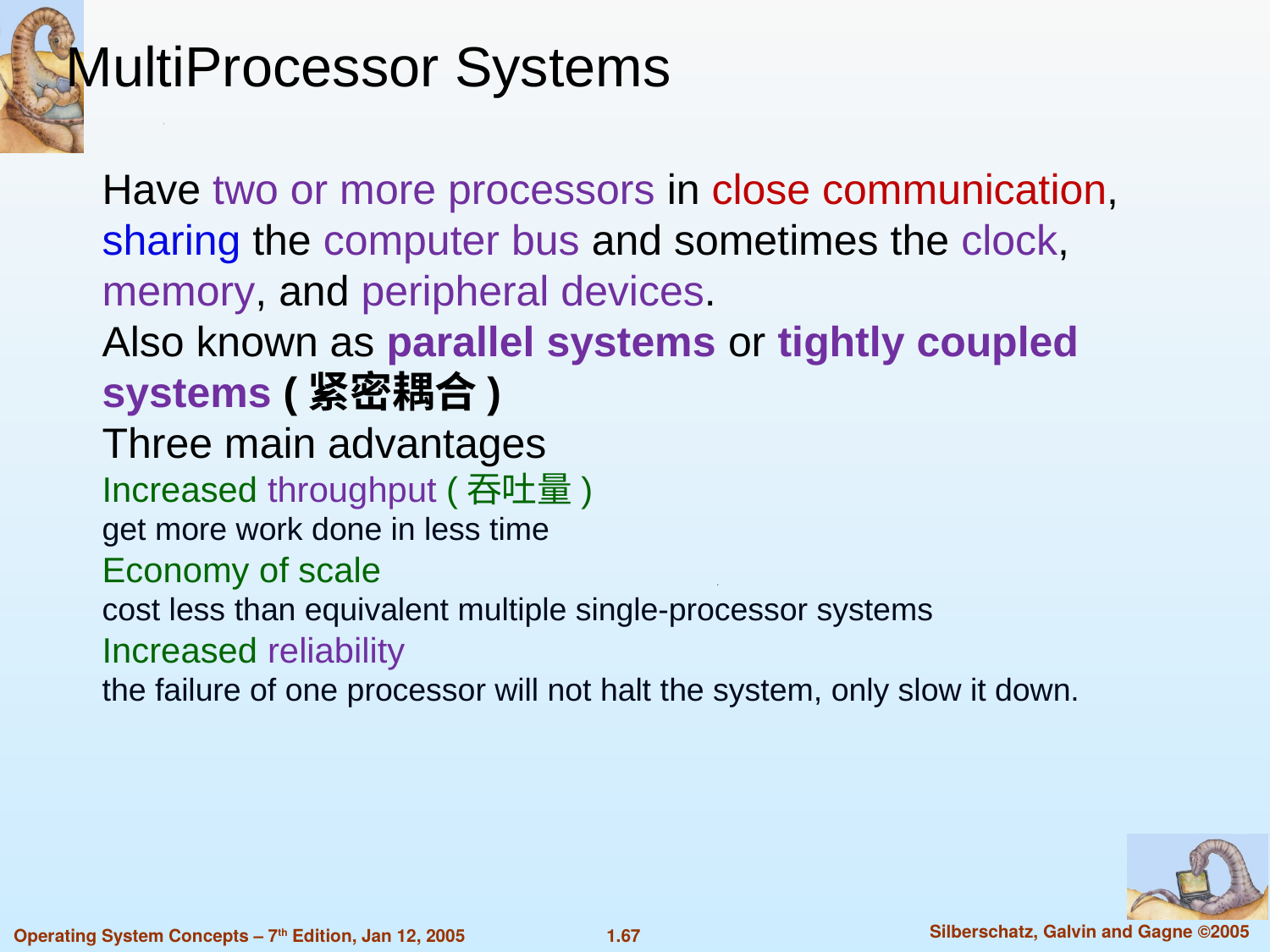

MultiProcessor Systems
Have two or more processors in close communication, sharing the computer bus and sometimes the clock, memory, and peripheral devices.
Also known as parallel systems or tightly coupled systems (紧密耦合)
Three main advantages
Increased throughput (吞吐量)
get more work done in less time
Economy of scale
cost less than equivalent multiple single-processor systems
Increased reliability
the failure of one processor will not halt the system, only slow it down.